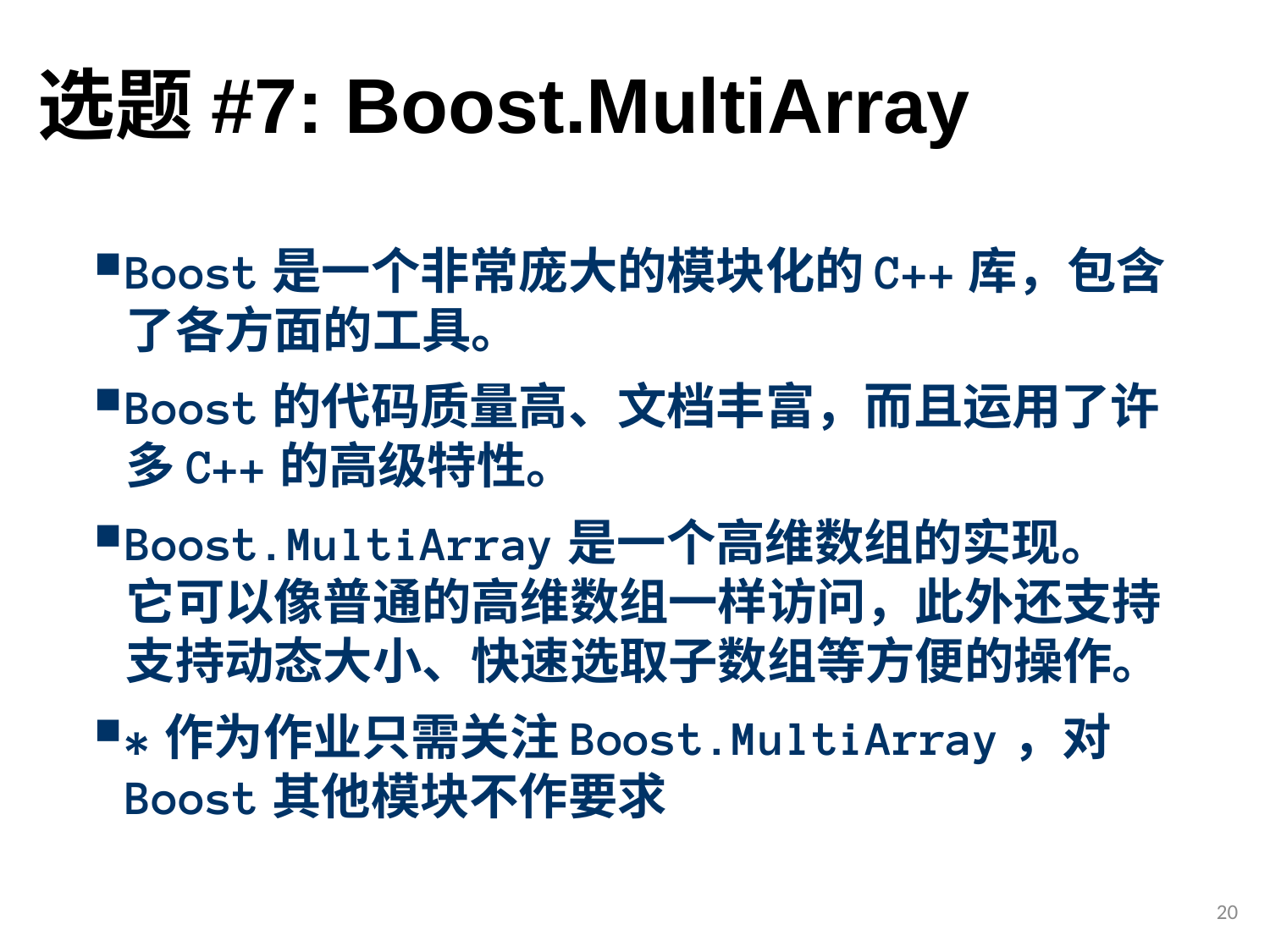

# 选题#7: Boost.MultiArray
Boost是一个非常庞大的模块化的C++库，包含了各方面的工具。
Boost的代码质量高、文档丰富，而且运用了许多C++的高级特性。
Boost.MultiArray是一个高维数组的实现。
它可以像普通的高维数组一样访问，此外还支持支持动态大小、快速选取子数组等方便的操作。
*作为作业只需关注Boost.MultiArray，对Boost其他模块不作要求
20